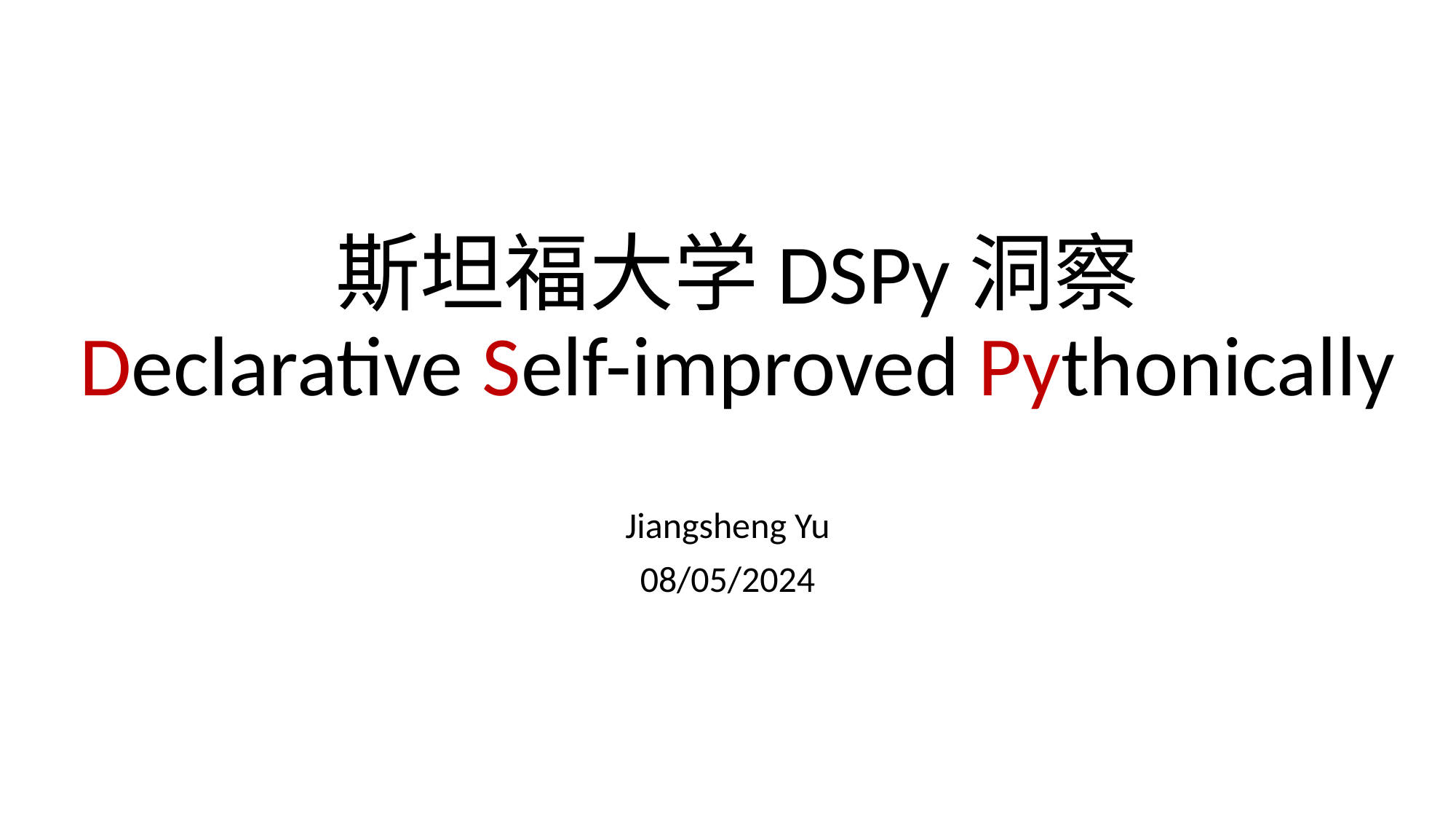

# 斯坦福大学DSPy洞察 Declarative Self-improved Pythonically
Jiangsheng Yu
08/05/2024